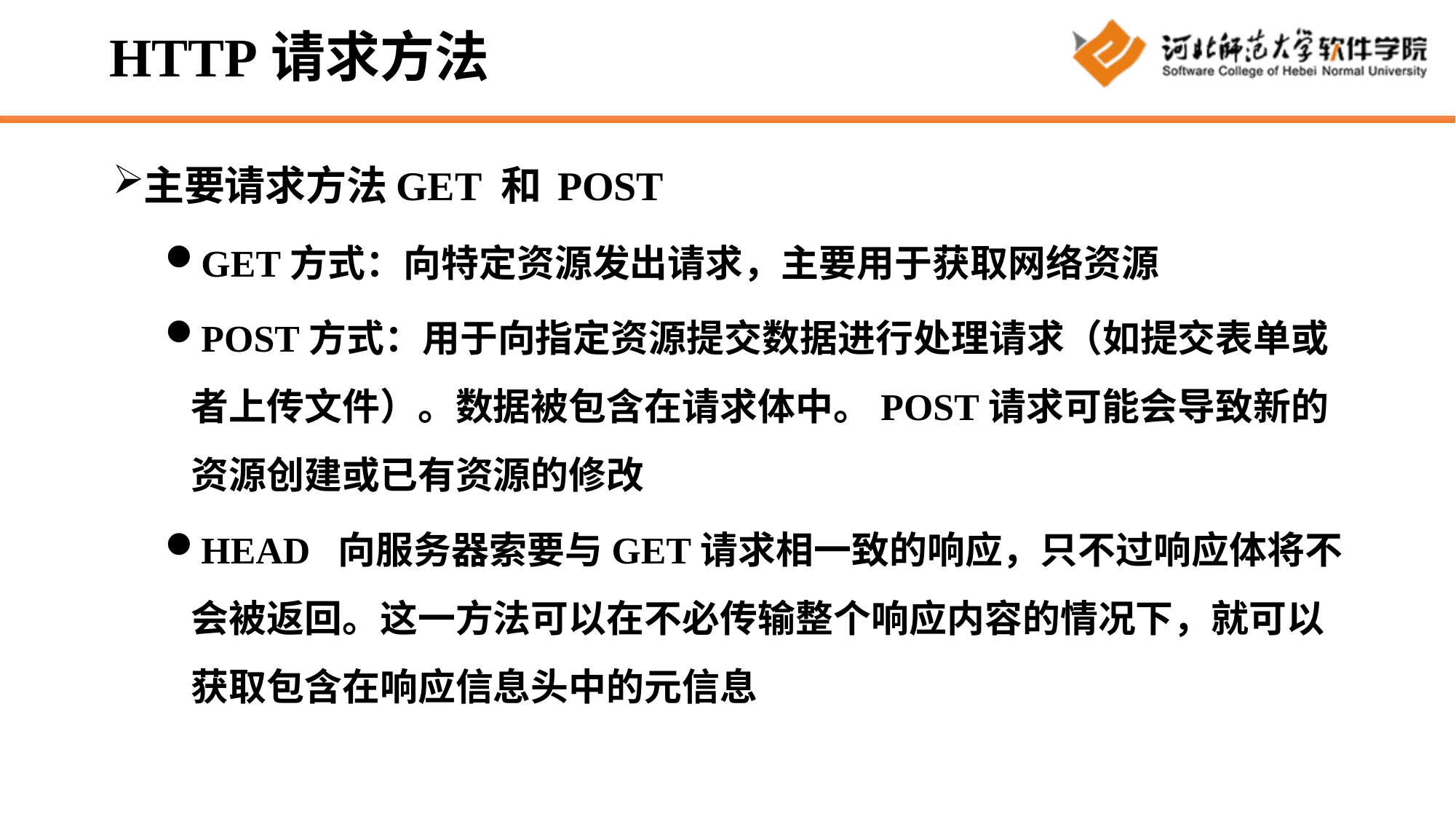

# HTTP请求方法
主要请求方法GET 和	POST
GET方式：向特定资源发出请求，主要用于获取网络资源
POST方式：用于向指定资源提交数据进行处理请求（如提交表单或者上传文件）。数据被包含在请求体中。POST请求可能会导致新的资源创建或已有资源的修改
HEAD  向服务器索要与GET请求相一致的响应，只不过响应体将不会被返回。这一方法可以在不必传输整个响应内容的情况下，就可以获取包含在响应信息头中的元信息